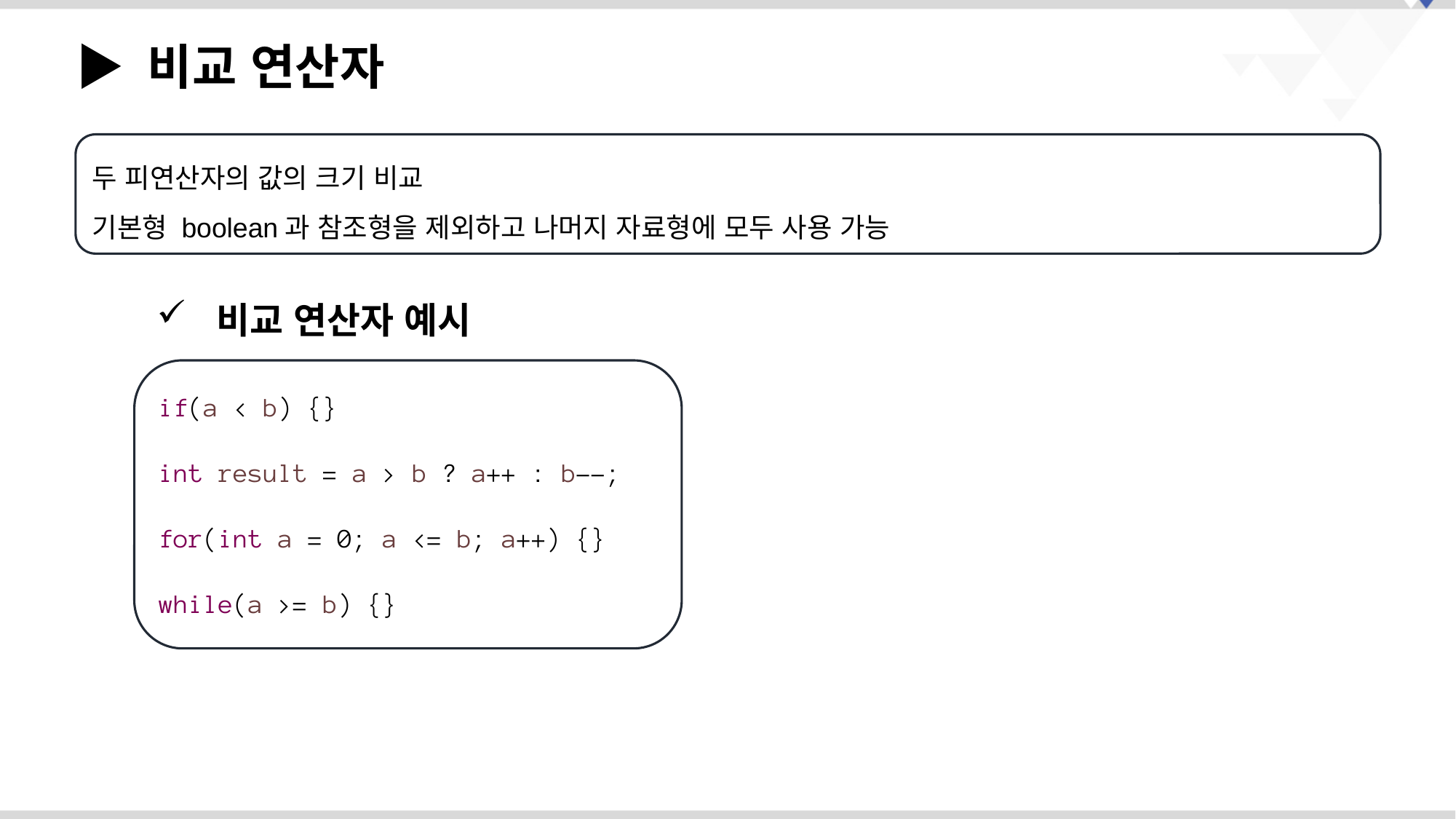

▶ 비교 연산자
두 피연산자의 값의 크기 비교
기본형 boolean과 참조형을 제외하고 나머지 자료형에 모두 사용 가능
 비교 연산자 예시
if(a < b) {}

int result = a > b ? a++ : b--;

for(int a = 0; a <= b; a++) {}

while(a >= b) {}